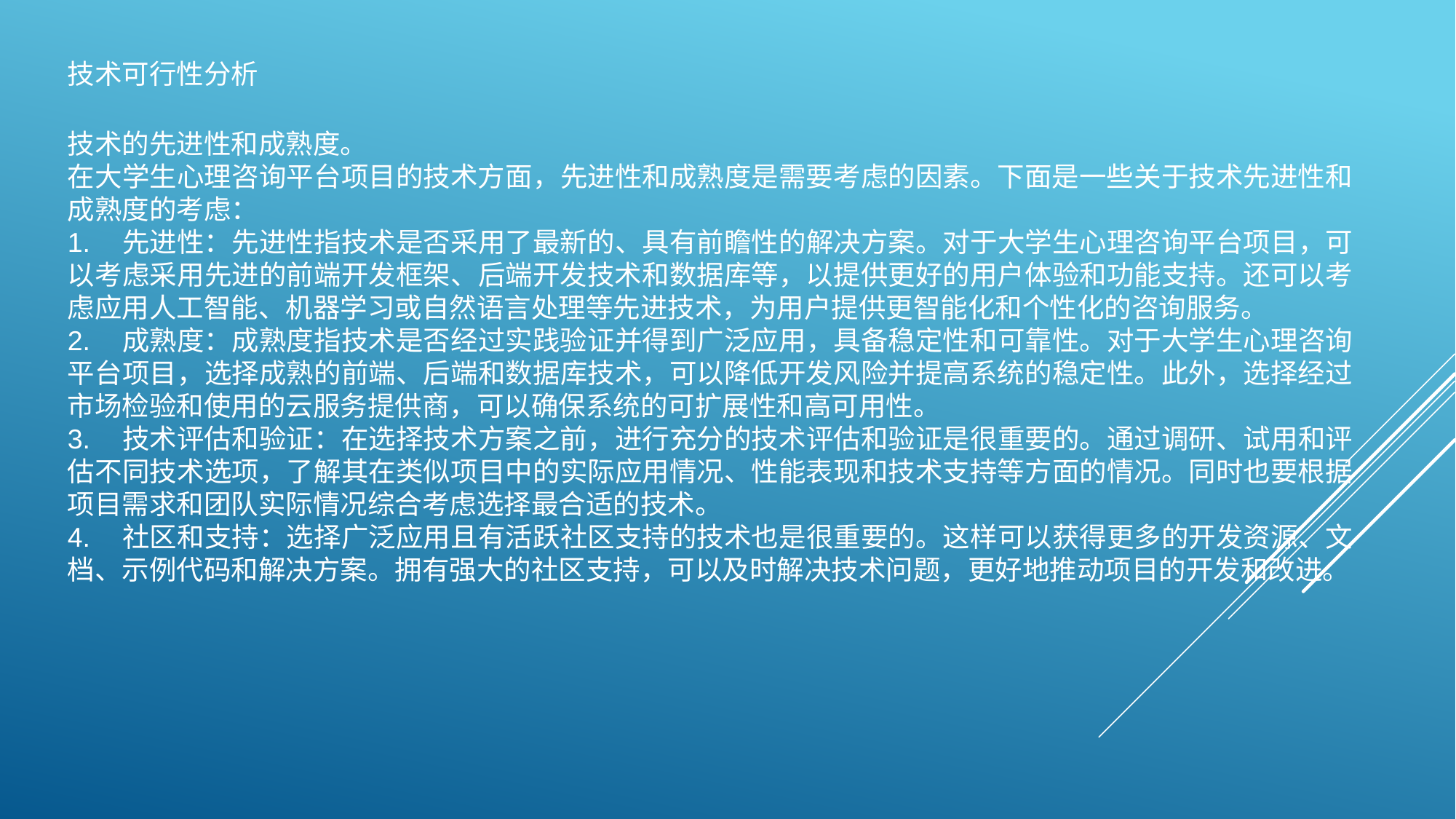

技术可行性分析
技术的先进性和成熟度。
在大学生心理咨询平台项目的技术方面，先进性和成熟度是需要考虑的因素。下面是一些关于技术先进性和成熟度的考虑：
1.	先进性：先进性指技术是否采用了最新的、具有前瞻性的解决方案。对于大学生心理咨询平台项目，可以考虑采用先进的前端开发框架、后端开发技术和数据库等，以提供更好的用户体验和功能支持。还可以考虑应用人工智能、机器学习或自然语言处理等先进技术，为用户提供更智能化和个性化的咨询服务。
2.	成熟度：成熟度指技术是否经过实践验证并得到广泛应用，具备稳定性和可靠性。对于大学生心理咨询平台项目，选择成熟的前端、后端和数据库技术，可以降低开发风险并提高系统的稳定性。此外，选择经过市场检验和使用的云服务提供商，可以确保系统的可扩展性和高可用性。
3.	技术评估和验证：在选择技术方案之前，进行充分的技术评估和验证是很重要的。通过调研、试用和评估不同技术选项，了解其在类似项目中的实际应用情况、性能表现和技术支持等方面的情况。同时也要根据项目需求和团队实际情况综合考虑选择最合适的技术。
4.	社区和支持：选择广泛应用且有活跃社区支持的技术也是很重要的。这样可以获得更多的开发资源、文档、示例代码和解决方案。拥有强大的社区支持，可以及时解决技术问题，更好地推动项目的开发和改进。